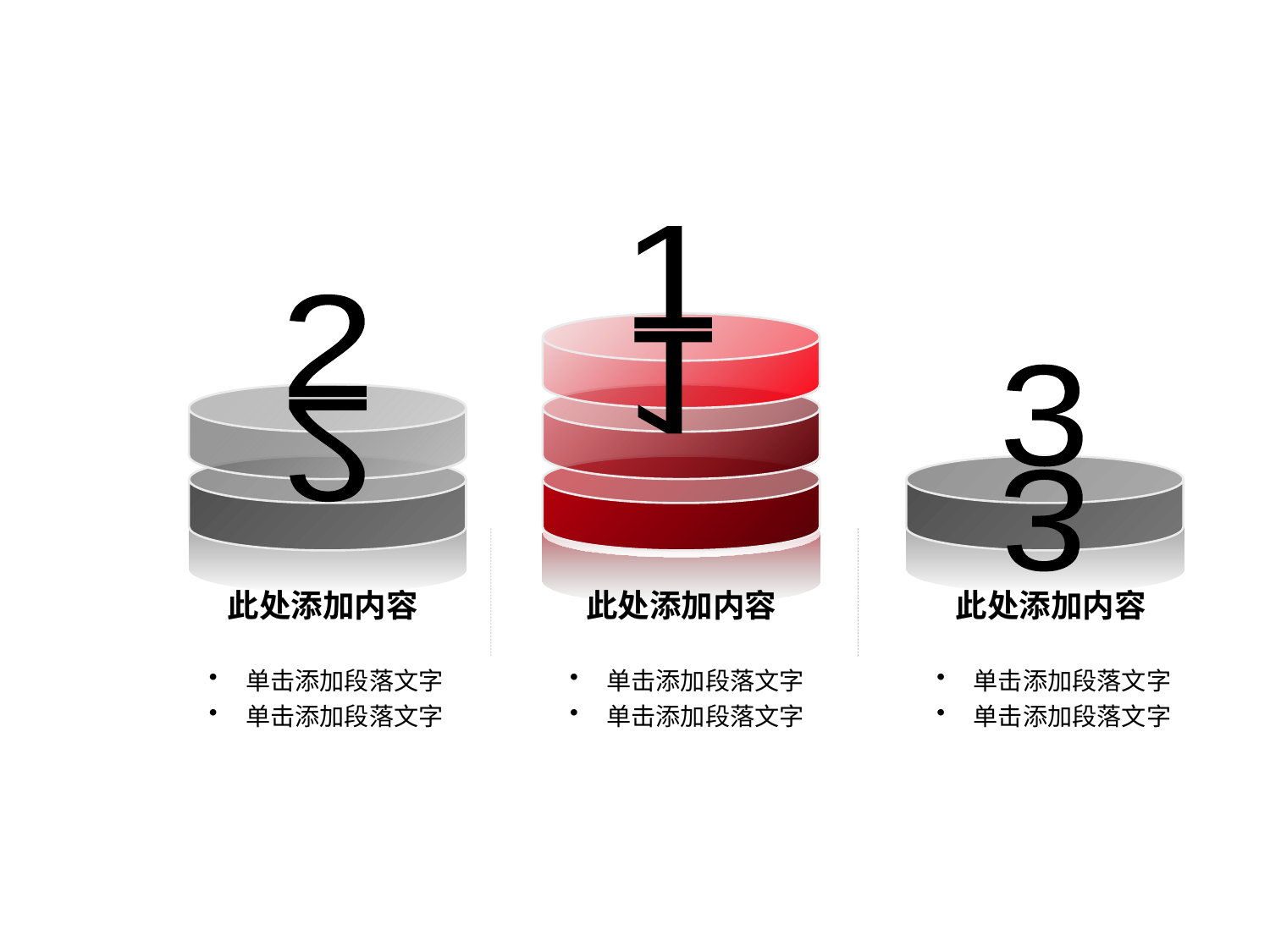

1
1
2
2

3
3

此处添加内容
此处添加内容
此处添加内容
单击添加段落文字
单击添加段落文字
单击添加段落文字
单击添加段落文字
单击添加段落文字
单击添加段落文字